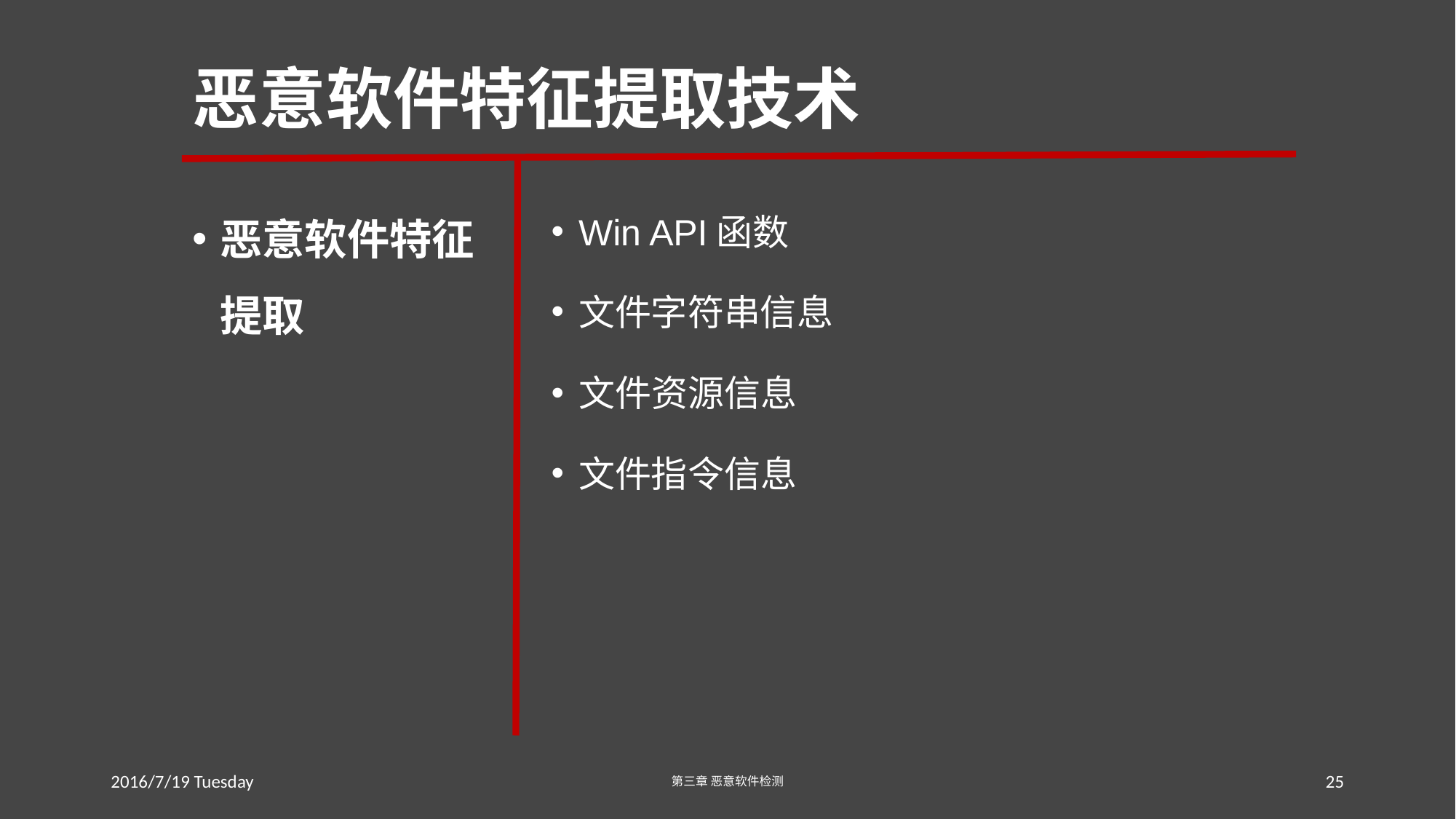

# 恶意软件特征提取技术
恶意软件特征提取
Win API函数
文件字符串信息
文件资源信息
文件指令信息
2016/7/19 Tuesday
第三章 恶意软件检测
25